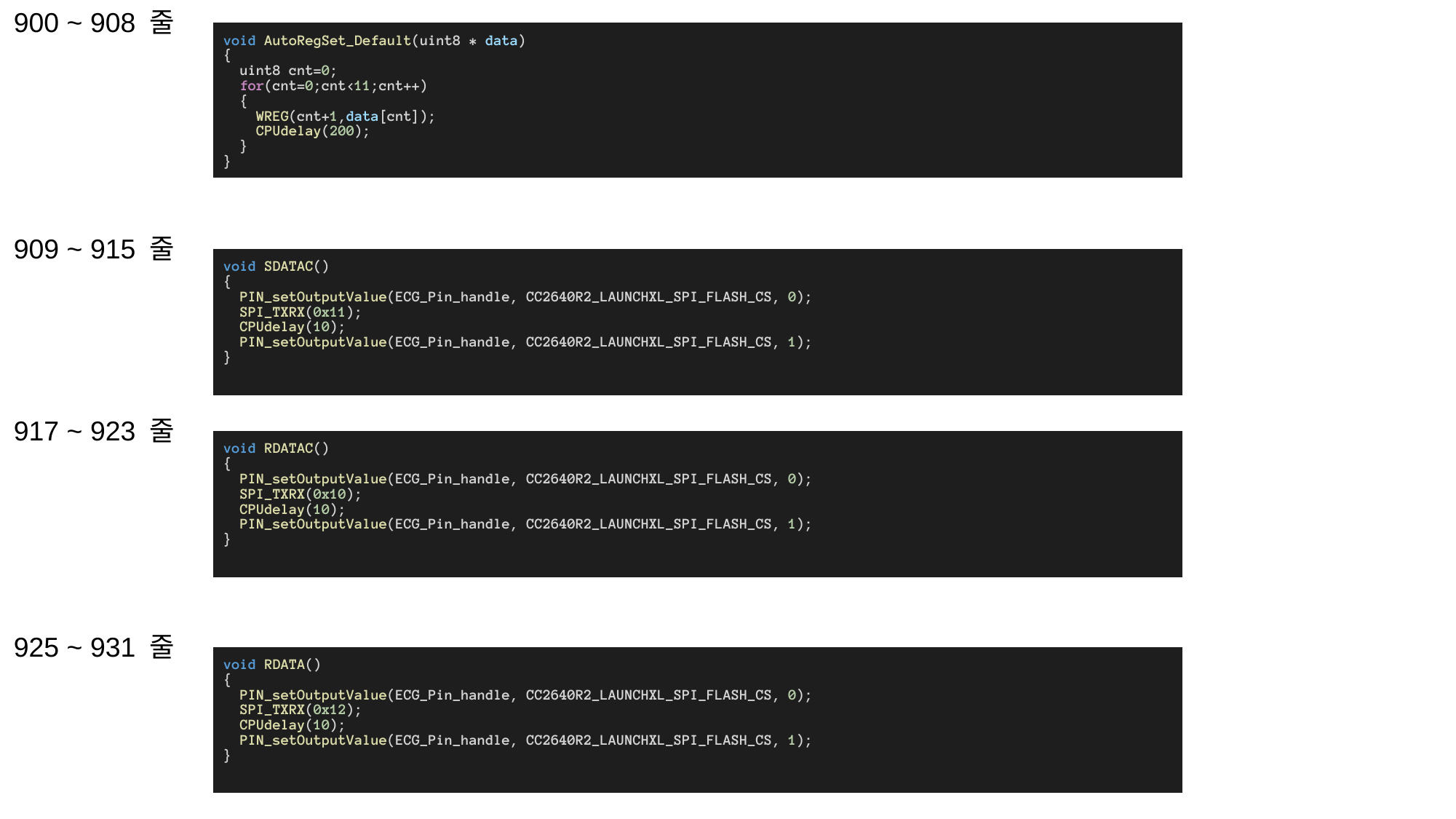

900 ~ 908 줄
| void AutoRegSet\_Default(uint8 \* data) {   uint8 cnt=0;   for(cnt=0;cnt<11;cnt++)   {     WREG(cnt+1,data[cnt]);     CPUdelay(200);   } } |
| --- |
909 ~ 915 줄
| void SDATAC() {   PIN\_setOutputValue(ECG\_Pin\_handle, CC2640R2\_LAUNCHXL\_SPI\_FLASH\_CS, 0);   SPI\_TXRX(0x11);   CPUdelay(10);   PIN\_setOutputValue(ECG\_Pin\_handle, CC2640R2\_LAUNCHXL\_SPI\_FLASH\_CS, 1); } |
| --- |
917 ~ 923 줄
| void RDATAC() {   PIN\_setOutputValue(ECG\_Pin\_handle, CC2640R2\_LAUNCHXL\_SPI\_FLASH\_CS, 0);   SPI\_TXRX(0x10);   CPUdelay(10);   PIN\_setOutputValue(ECG\_Pin\_handle, CC2640R2\_LAUNCHXL\_SPI\_FLASH\_CS, 1); } |
| --- |
925 ~ 931 줄
| void RDATA() {   PIN\_setOutputValue(ECG\_Pin\_handle, CC2640R2\_LAUNCHXL\_SPI\_FLASH\_CS, 0);   SPI\_TXRX(0x12);   CPUdelay(10);   PIN\_setOutputValue(ECG\_Pin\_handle, CC2640R2\_LAUNCHXL\_SPI\_FLASH\_CS, 1);   } |
| --- |